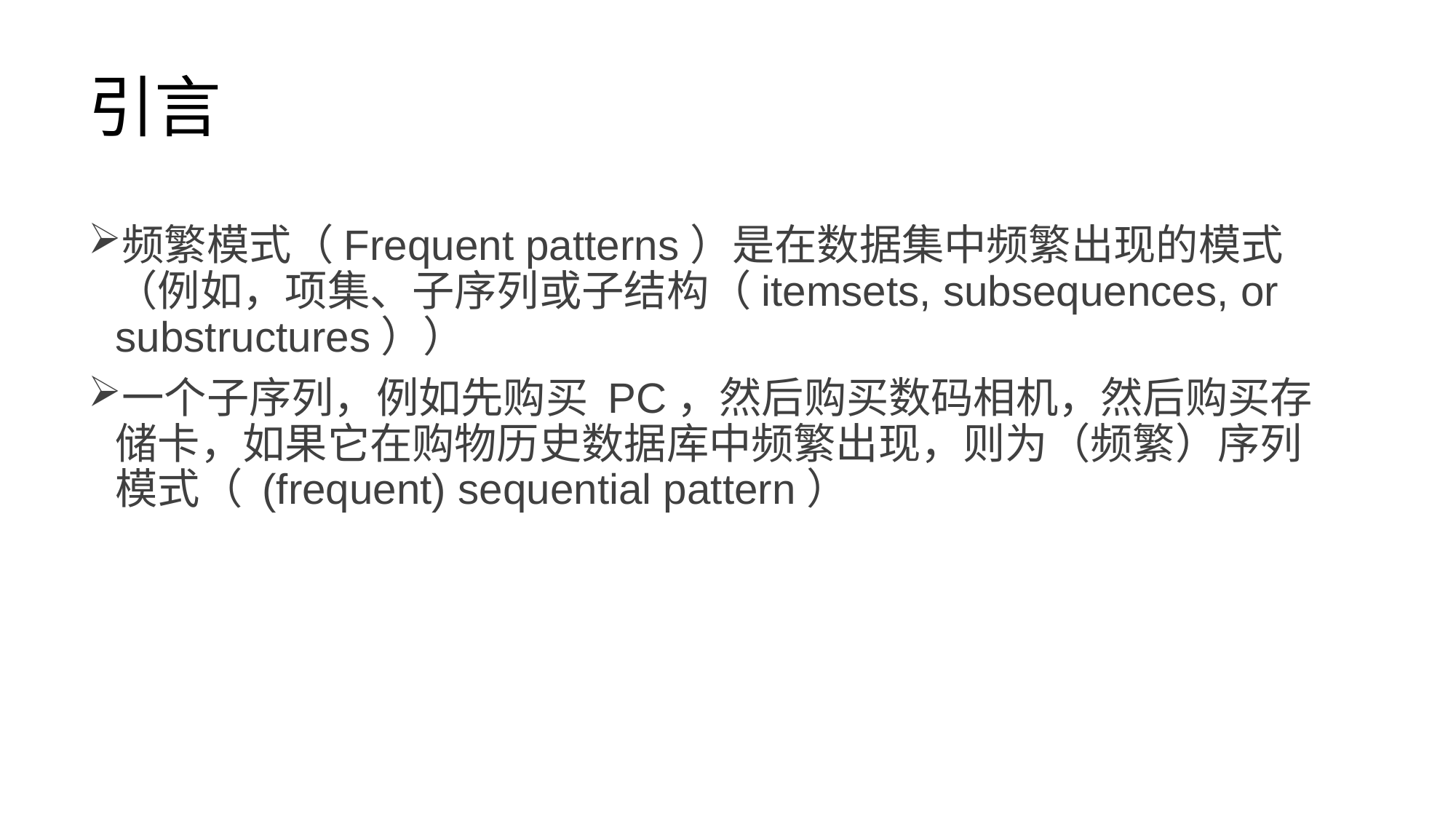

# 引言
频繁模式（Frequent patterns）是在数据集中频繁出现的模式（例如，项集、子序列或子结构（itemsets, subsequences, or substructures））
一个子序列，例如先购买 PC，然后购买数码相机，然后购买存储卡，如果它在购物历史数据库中频繁出现，则为（频繁）序列模式（ (frequent) sequential pattern）